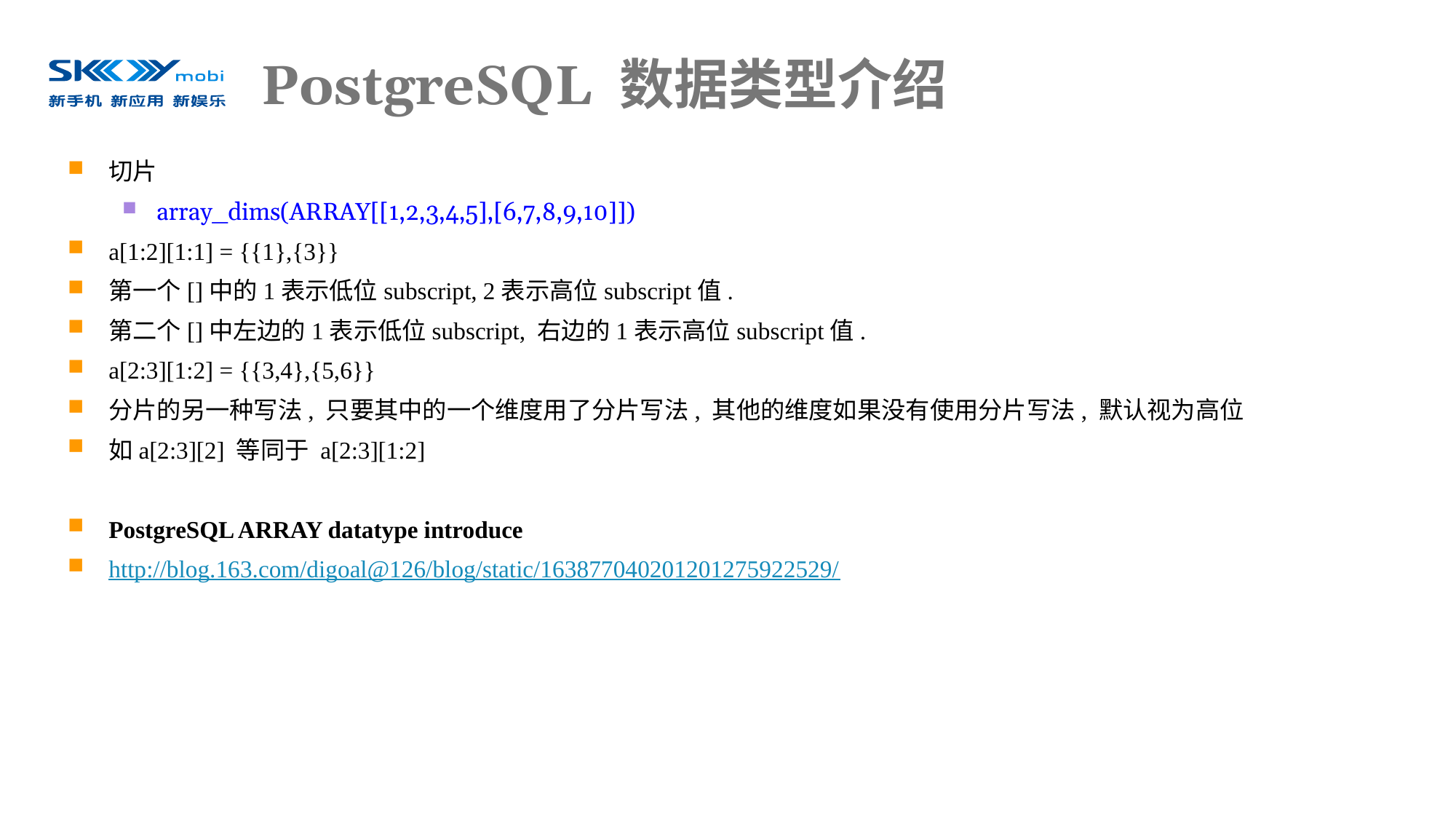

# PostgreSQL 数据类型介绍
切片
array_dims(ARRAY[[1,2,3,4,5],[6,7,8,9,10]])
a[1:2][1:1] = {{1},{3}}
第一个[]中的1表示低位subscript, 2表示高位subscript值.
第二个[]中左边的1表示低位subscript, 右边的1表示高位subscript值.
a[2:3][1:2] = {{3,4},{5,6}}
分片的另一种写法, 只要其中的一个维度用了分片写法, 其他的维度如果没有使用分片写法, 默认视为高位
如a[2:3][2] 等同于 a[2:3][1:2]

PostgreSQL ARRAY datatype introduce
http://blog.163.com/digoal@126/blog/static/163877040201201275922529/